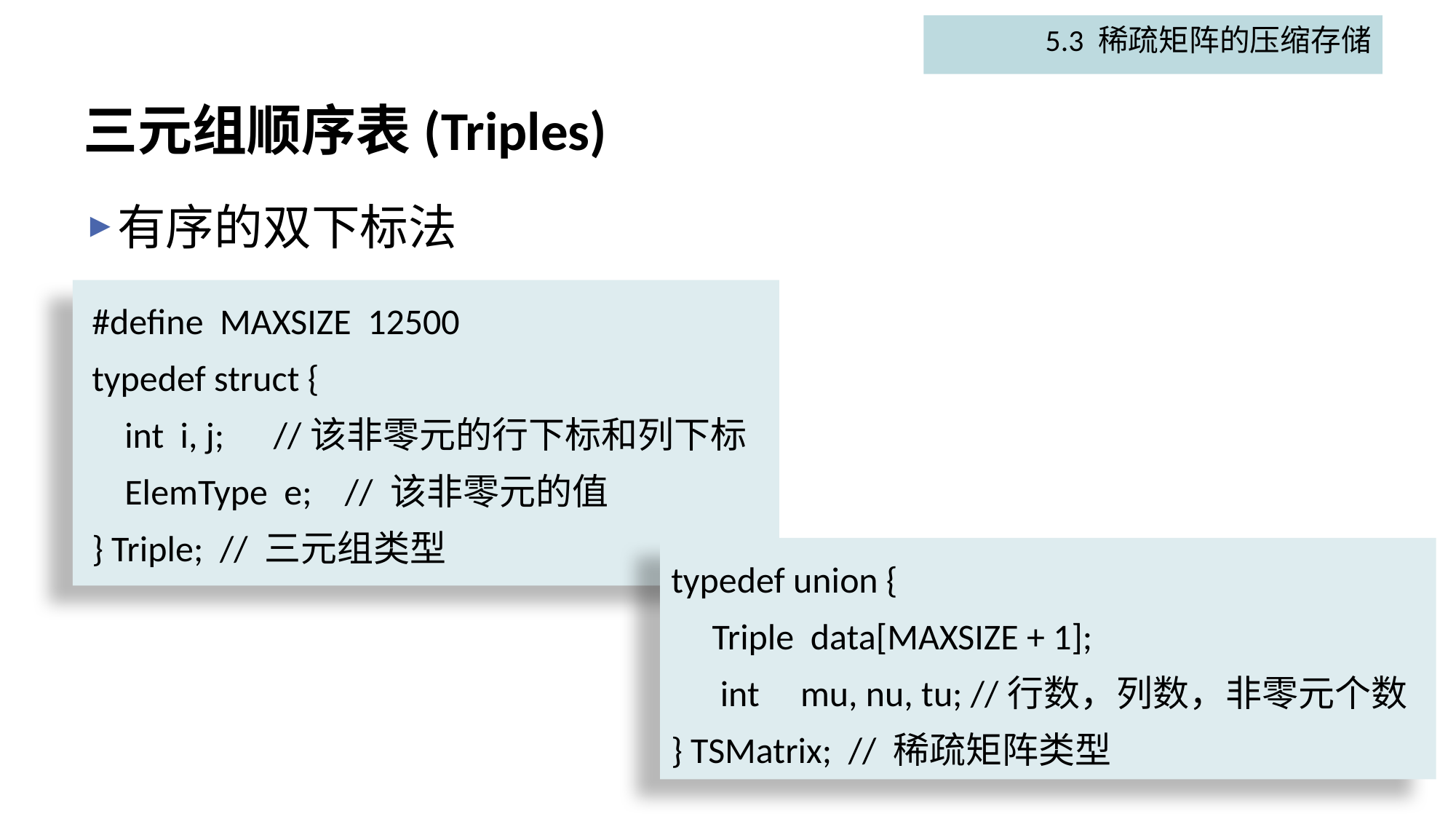

5.3 稀疏矩阵的压缩存储

# 三元组顺序表(Triples)
有序的双下标法
 #define  MAXSIZE  12500
 typedef struct {
     int  i, j;      //该非零元的行下标和列下标
     ElemType  e;    // 该非零元的值
 } Triple;  // 三元组类型
typedef union {
     Triple  data[MAXSIZE + 1];
      int     mu, nu, tu; //行数，列数，非零元个数
} TSMatrix;  // 稀疏矩阵类型